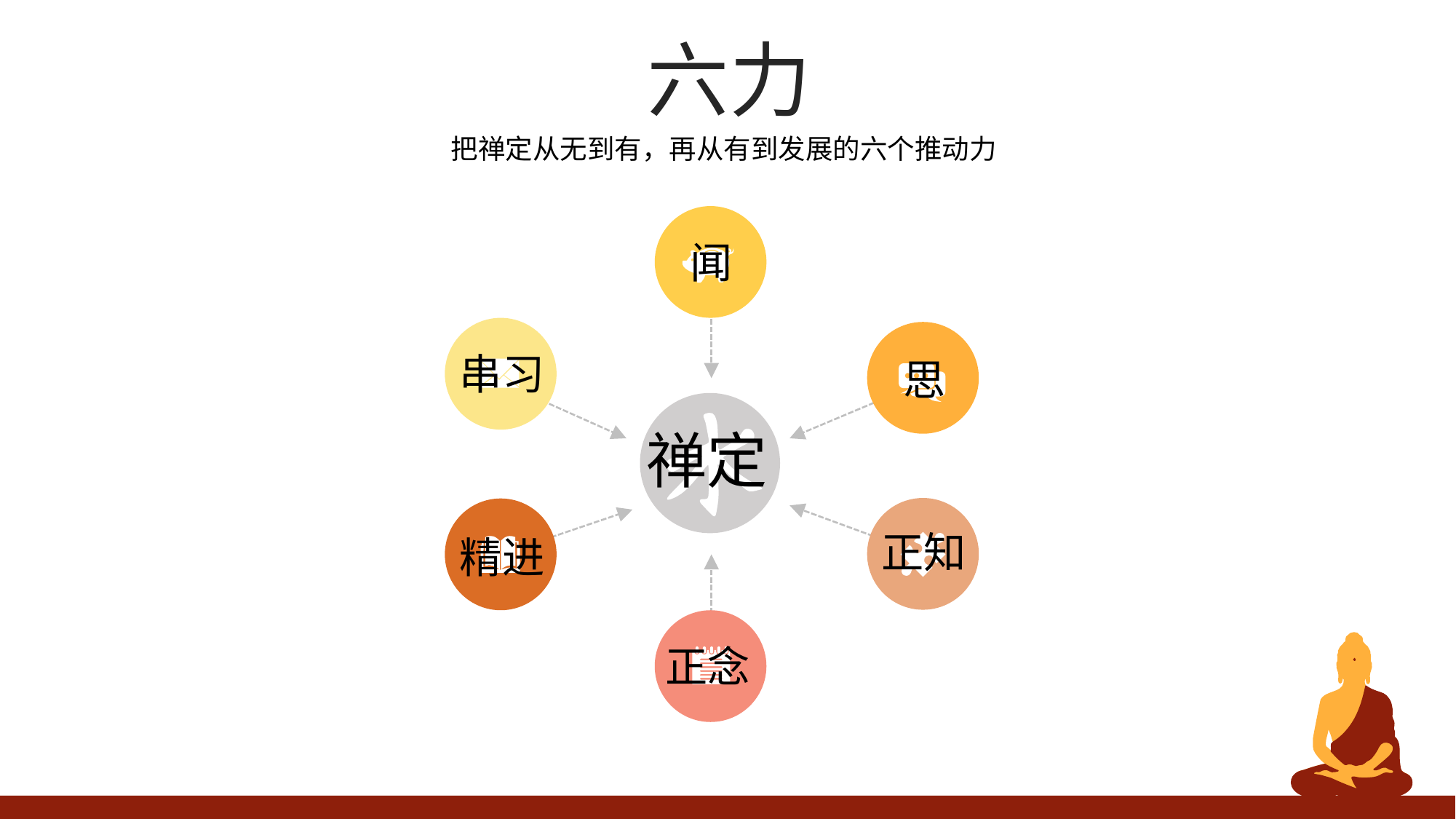

六力
把禅定从无到有，再从有到发展的六个推动力

闻

串习
思

禅定
正知
精进

正念